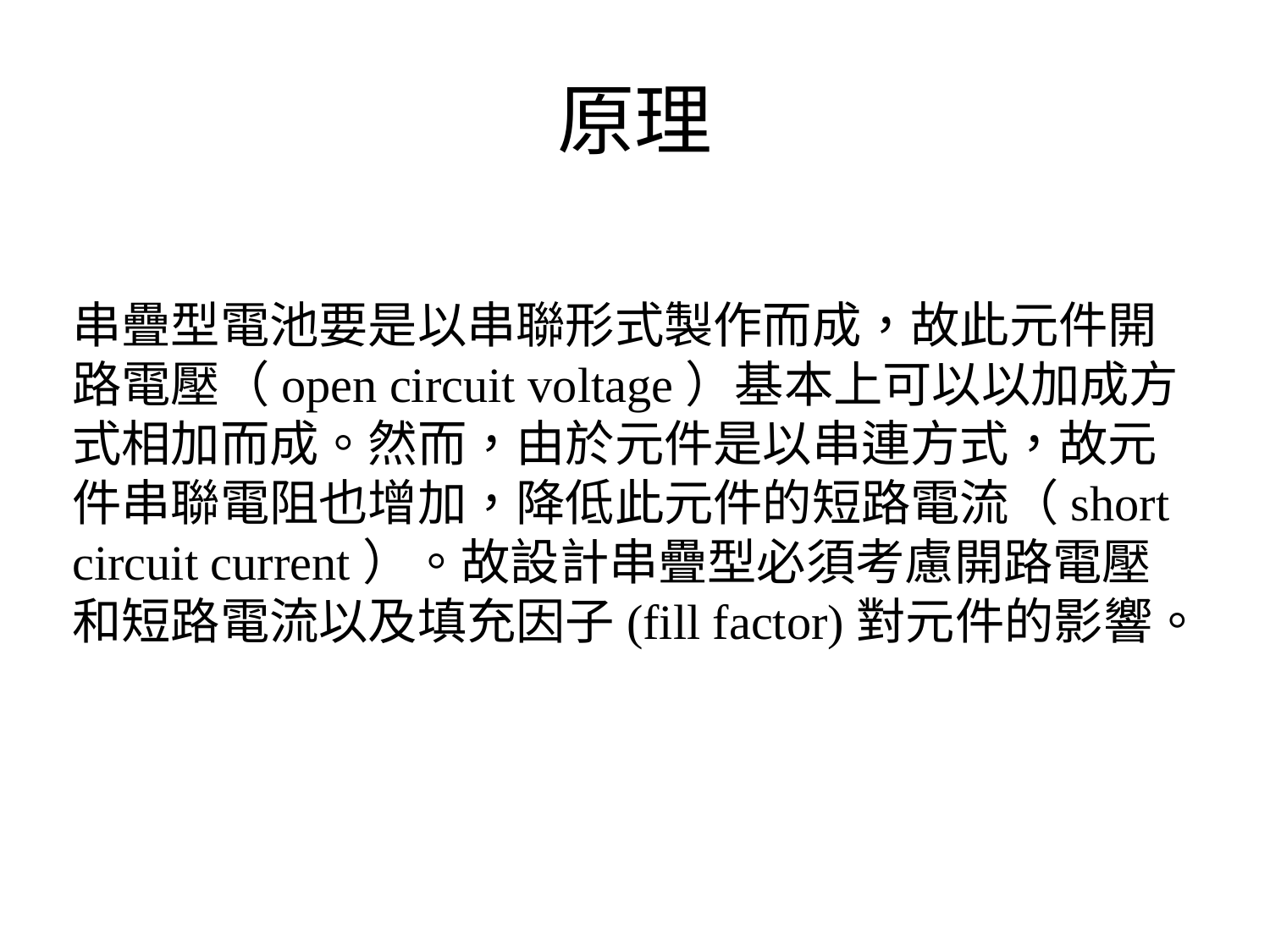

# 原理
串疊型電池要是以串聯形式製作而成，故此元件開路電壓（open circuit voltage）基本上可以以加成方式相加而成。然而，由於元件是以串連方式，故元件串聯電阻也增加，降低此元件的短路電流（short circuit current）。故設計串疊型必須考慮開路電壓和短路電流以及填充因子(fill factor)對元件的影響。